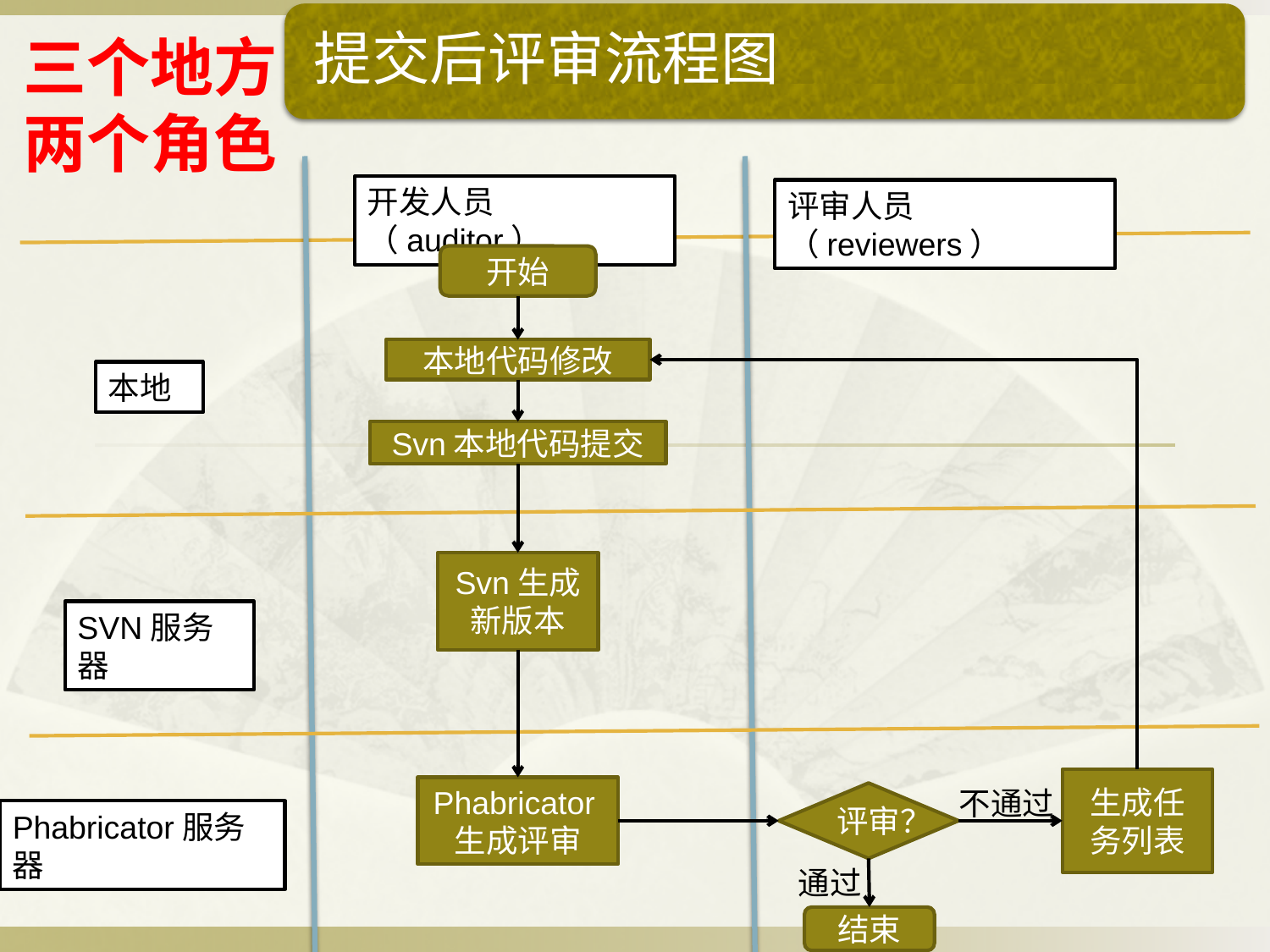

提交后评审流程图
三个地方两个角色
开发人员（auditor）
评审人员（reviewers）
开始
本地代码修改
本地
Svn本地代码提交
Svn生成新版本
SVN服务器
生成任务列表
不通过
Phabricator生成评审
评审？
Phabricator服务器
通过
结束